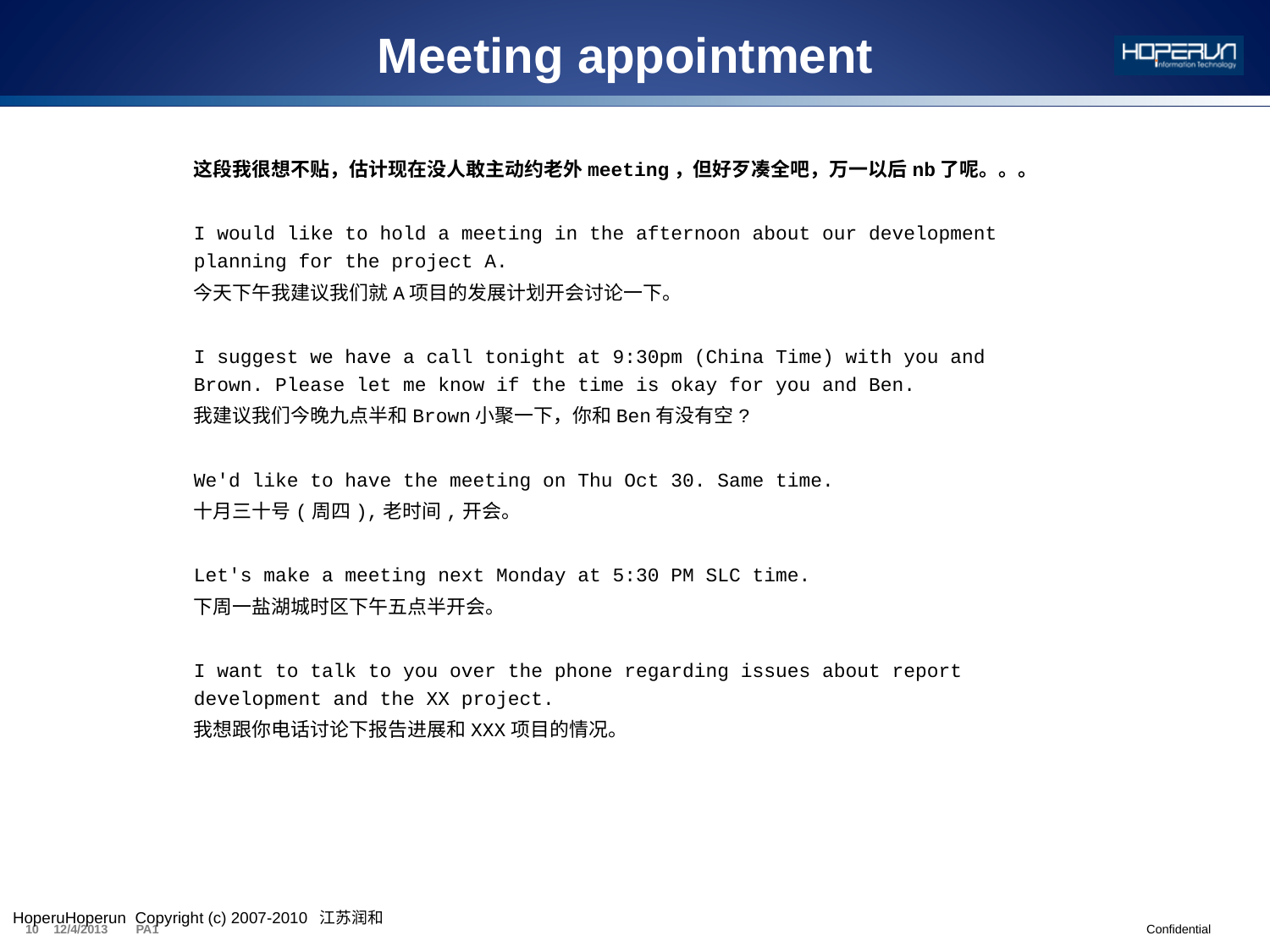

Meeting appointment
这段我很想不贴，估计现在没人敢主动约老外meeting，但好歹凑全吧，万一以后nb了呢。。。

I would like to hold a meeting in the afternoon about our development planning for the project A.
今天下午我建议我们就A项目的发展计划开会讨论一下。

I suggest we have a call tonight at 9:30pm (China Time) with you and Brown. Please let me know if the time is okay for you and Ben.
我建议我们今晚九点半和Brown小聚一下，你和Ben有没有空?

We'd like to have the meeting on Thu Oct 30. Same time.
十月三十号(周四),老时间,开会。

Let's make a meeting next Monday at 5:30 PM SLC time.
下周一盐湖城时区下午五点半开会。

I want to talk to you over the phone regarding issues about report development and the XX project.
我想跟你电话讨论下报告进展和XXX项目的情况。

HoperuHoperun  Copyright (c) 2007-2010  江苏润和